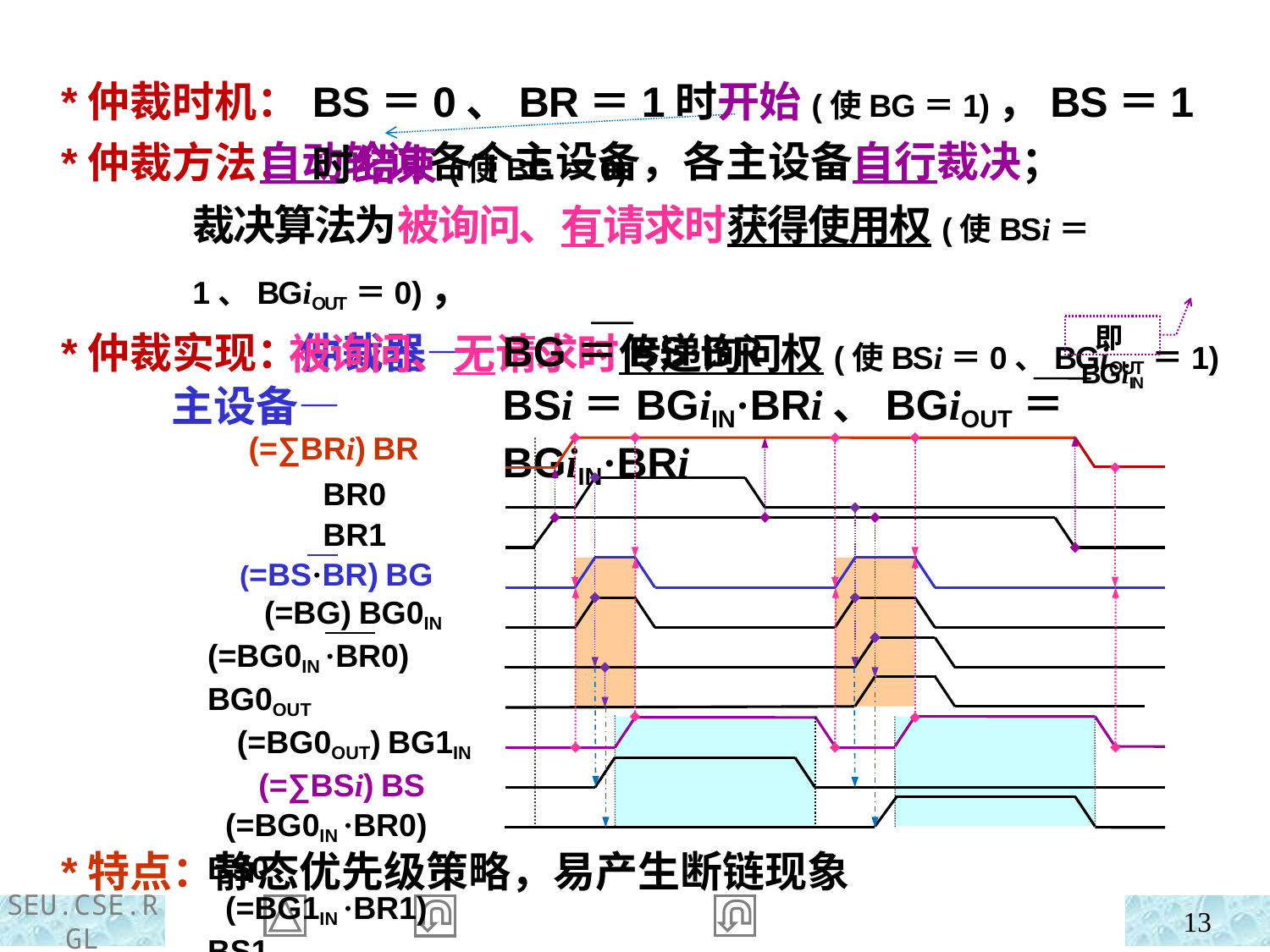

*仲裁时机：
  *仲裁方法：

  *仲裁实现：仲裁器—
             主设备—
BS＝0、BR＝1时开始(使BG＝1)，BS＝1时结束(使BG＝0)
      自动轮询各个主设备，各主设备自行裁决；
裁决算法为被询问、有请求时获得使用权(使BSi＝1、BGiOUT＝0)，
          被询问、无请求时传递询问权(使BSi＝0、BGiOUT＝1)
BG＝BS·BR
BSi＝BGiIN·BRi、BGiOUT＝BGiIN·BRi

即BGiIN
     (=∑BRi) BR
             BR0
             BR1
    (=BS·BR) BG
      (=BG) BG0IN
(=BG0IN ·BR0) BG0OUT
    (=BG0OUT) BG1IN
      (=∑BSi) BS
  (=BG0IN ·BR0) BS0
  (=BG1IN ·BR1) BS1

  *特点：静态优先级策略，易产生断链现象

13